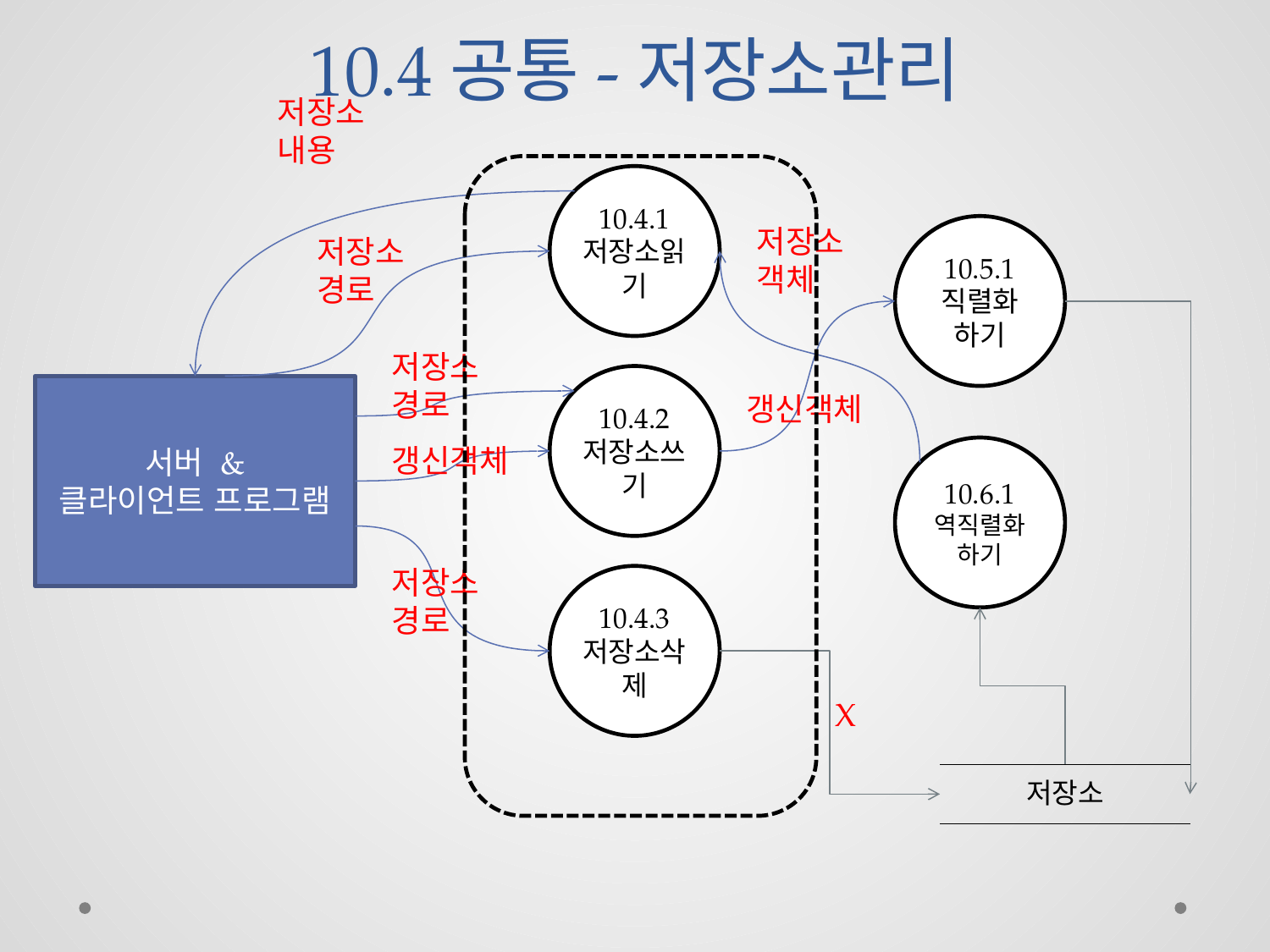

# 10.4공통-저장소관리
저장소
내용

10.4.1
저장소읽기
저장소
객체
10.5.1
직렬화
하기
저장소
경로
저장소
경로
10.4.2
저장소쓰기
서버 &
클라이언트 프로그램
갱신객체
갱신객체
10.6.1
역직렬화
하기
저장소
경로
10.4.3
저장소삭제
X
| 저장소 |
| --- |